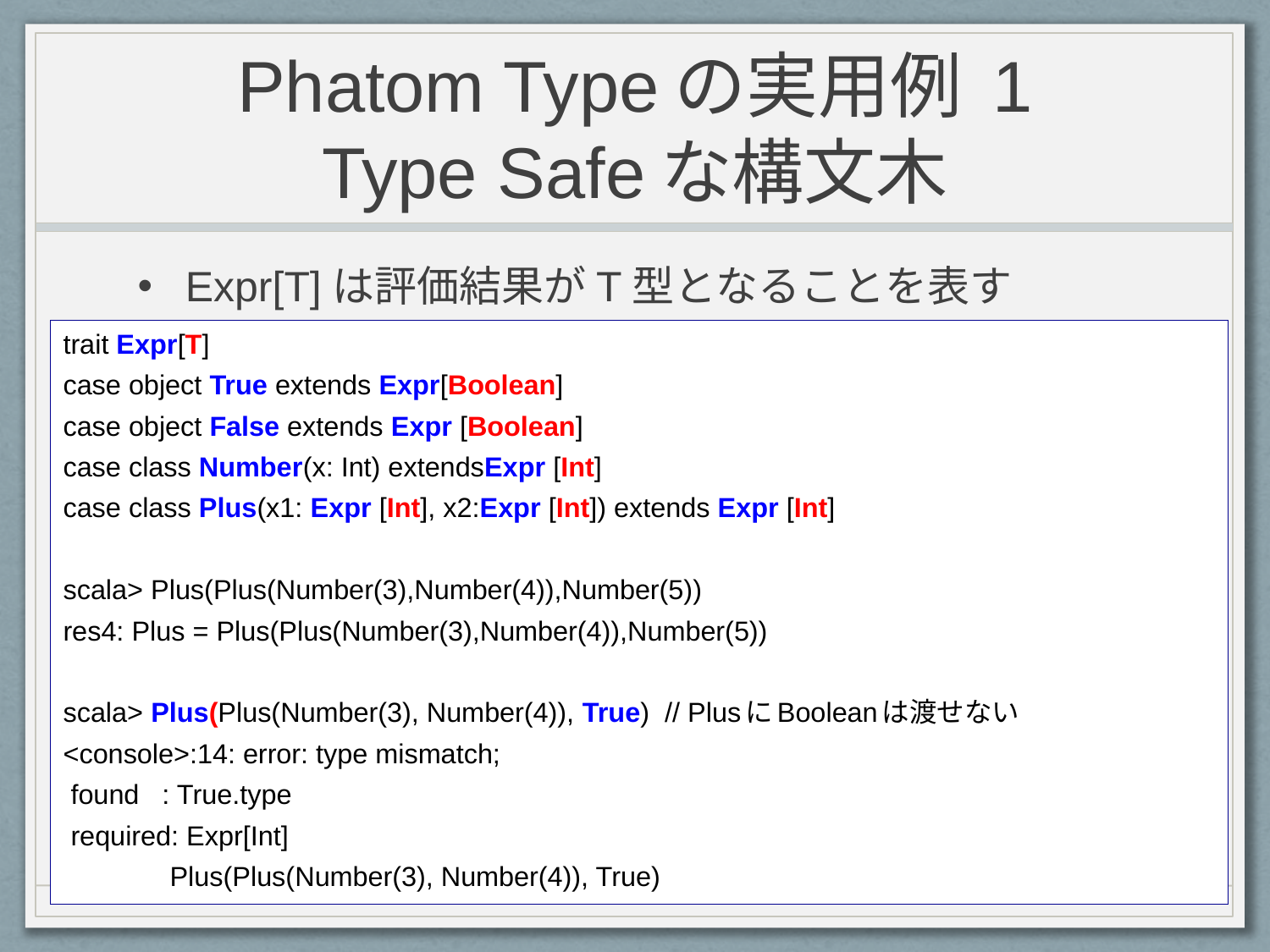

# Phatom Typeの実用例 1 Type Safeな構文木
Expr[T]は評価結果がT型となることを表す
trait Expr[T]
case object True extends Expr[Boolean]
case object False extends Expr [Boolean]
case class Number(x: Int) extendsExpr [Int]
case class Plus(x1: Expr [Int], x2:Expr [Int]) extends Expr [Int]

scala> Plus(Plus(Number(3),Number(4)),Number(5))
res4: Plus = Plus(Plus(Number(3),Number(4)),Number(5))

scala> Plus(Plus(Number(3), Number(4)), True)  // PlusにBooleanは渡せない
<console>:14: error: type mismatch;
 found   : True.type
 required: Expr[Int]
              Plus(Plus(Number(3), Number(4)), True)